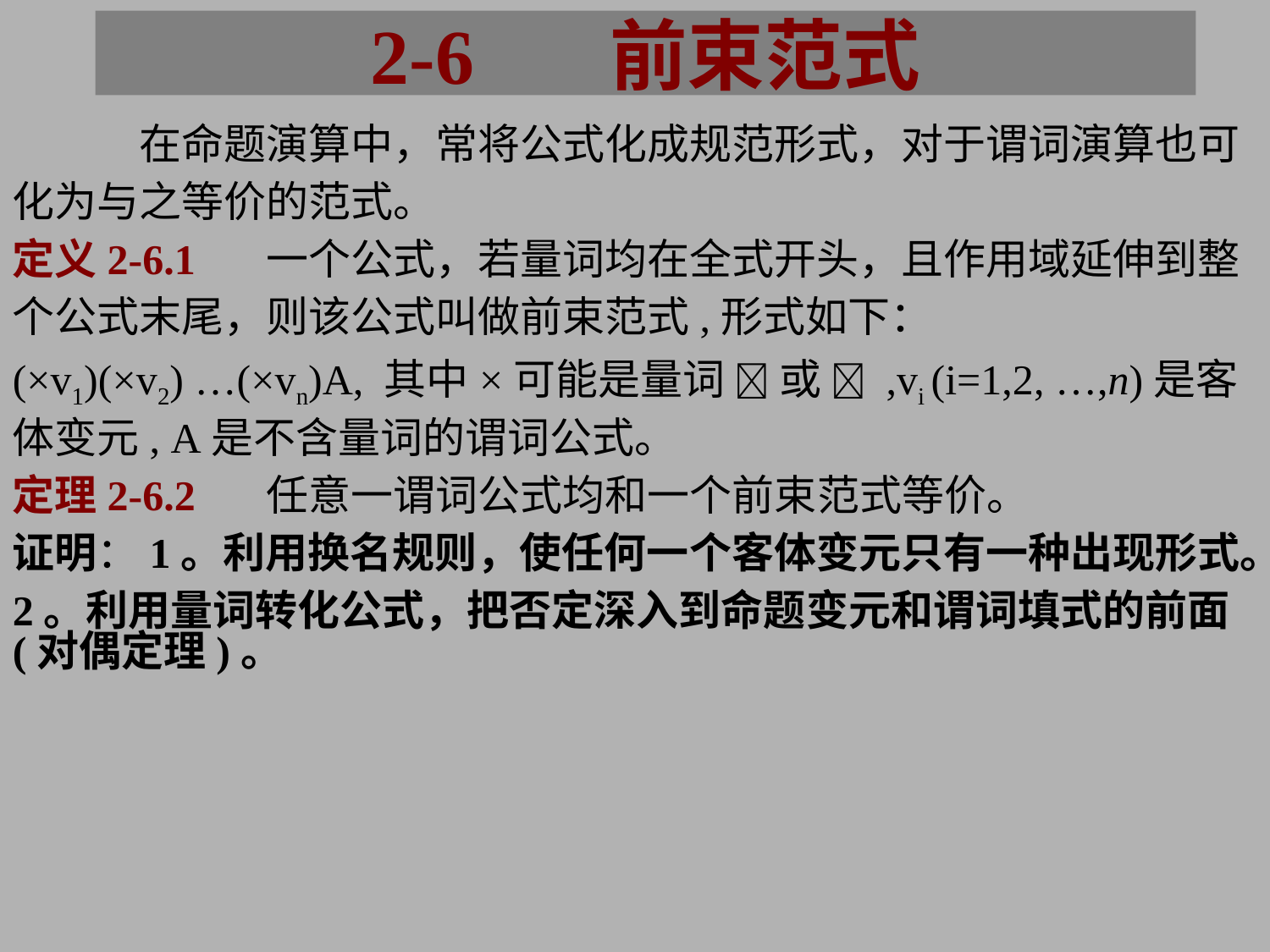

2-6      前束范式
	在命题演算中，常将公式化成规范形式，对于谓词演算也可
化为与之等价的范式。
定义2-6.1	一个公式，若量词均在全式开头，且作用域延伸到整
个公式末尾，则该公式叫做前束范式,形式如下：
(×v1)(×v2) …(×vn)A, 其中×可能是量词 ∀ 或 ∃ ,vi (i=1,2, …,n)是客
体变元, A是不含量词的谓词公式。
定理2-6.2	任意一谓词公式均和一个前束范式等价。
证明：1。利用换名规则，使任何一个客体变元只有一种出现形式。
2。利用量词转化公式，把否定深入到命题变元和谓词填式的前面(对偶定理)。